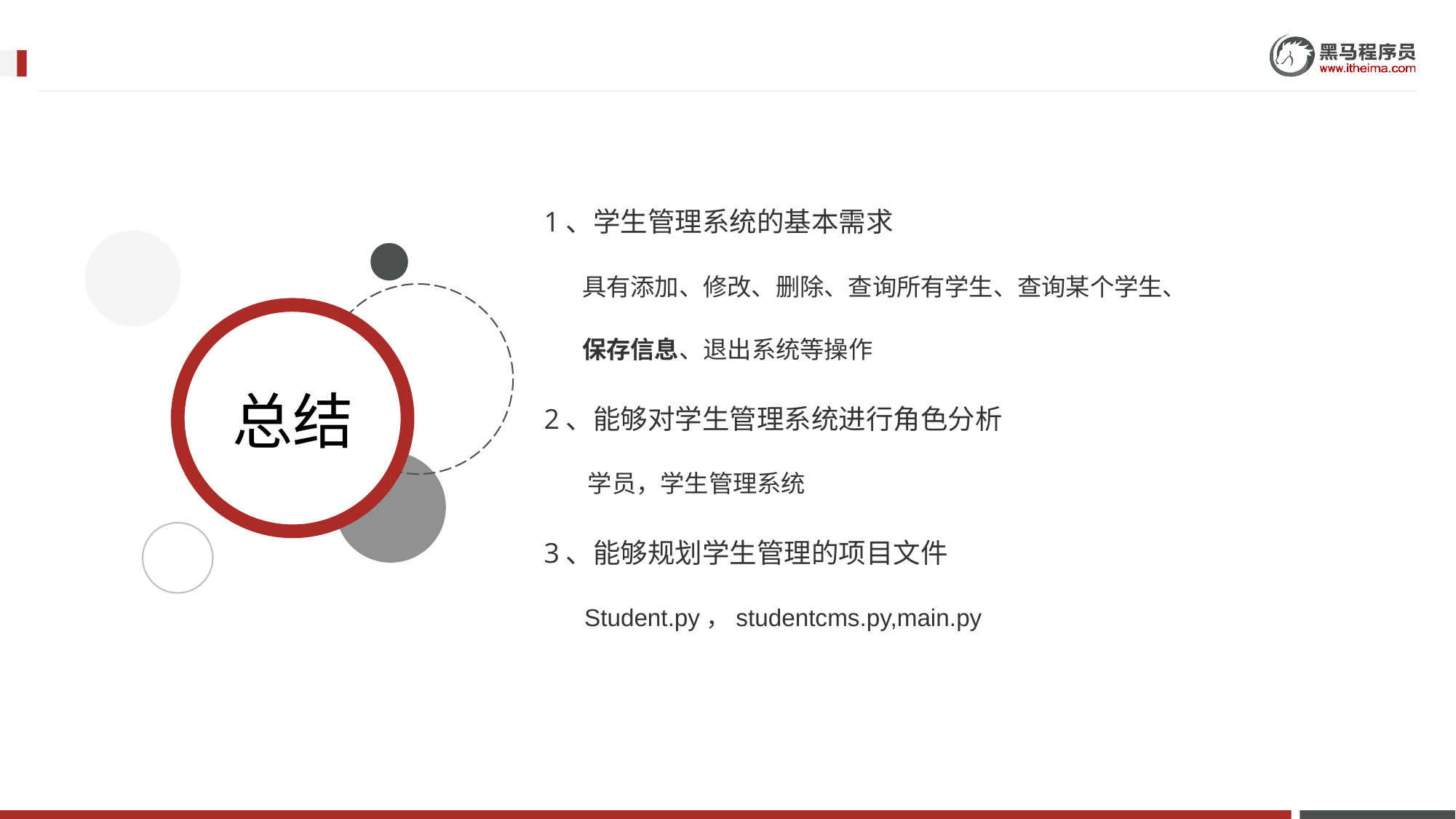

1、学生管理系统的基本需求
      具有添加、修改、删除、查询所有学生、查询某个学生、
      保存信息、退出系统等操作
2、能够对学生管理系统进行角色分析
       学员，学生管理系统
3、能够规划学生管理的项目文件
      Student.py，studentcms.py,main.py